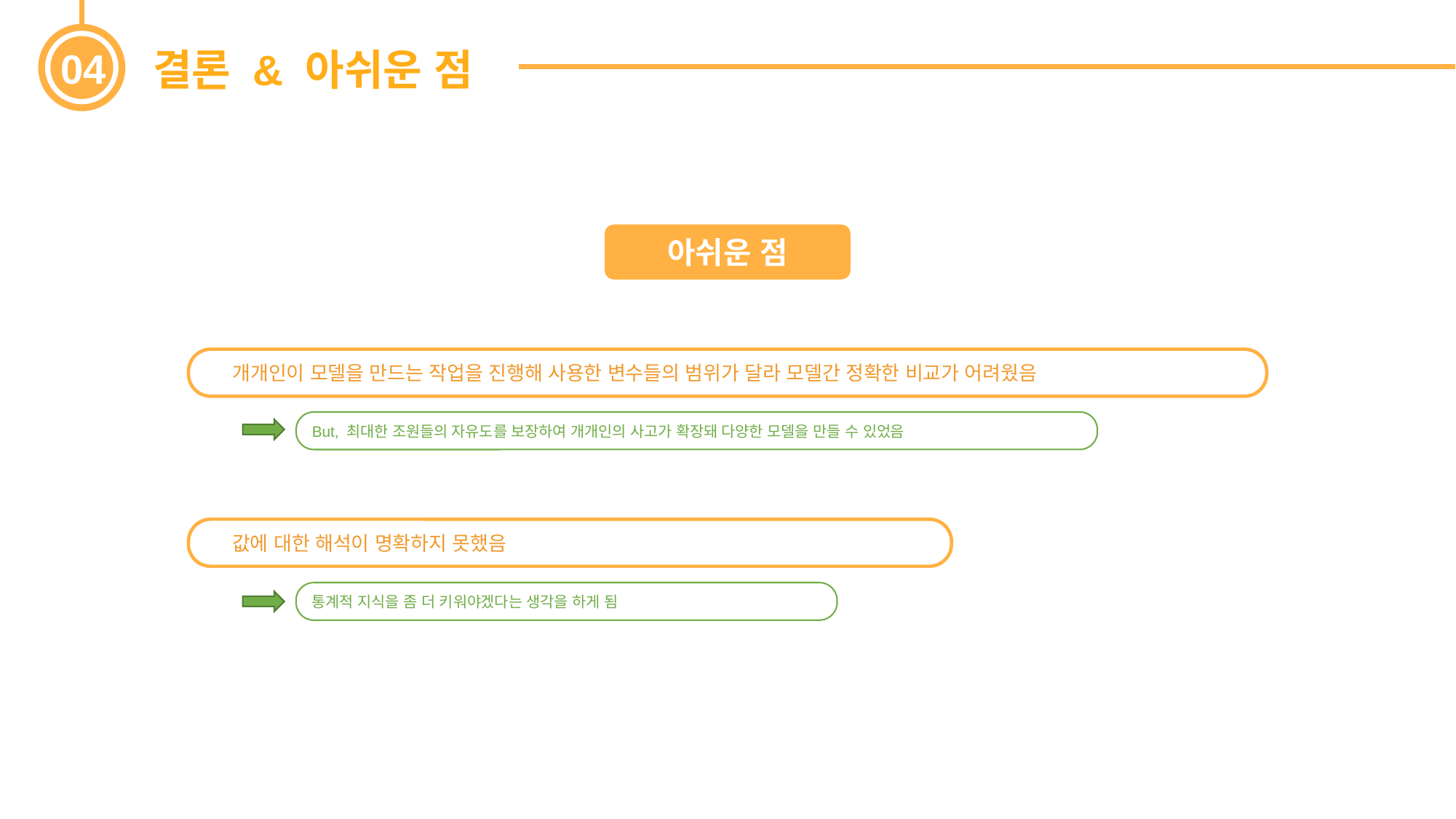

감귤 착과량 예측 AI를 수업시간에 배운 내용을 활용

04
결론 & 아쉬운 점
아쉬운 점
    개개인이 모델을 만드는 작업을 진행해 사용한 변수들의 범위가 달라 모델간 정확한 비교가 어려웠음
But, 최대한 조원들의 자유도를 보장하여 개개인의 사고가 확장돼 다양한 모델을 만들 수 있었음

    값에 대한 해석이 명확하지 못했음
통계적 지식을 좀 더 키워야겠다는 생각을 하게 됨